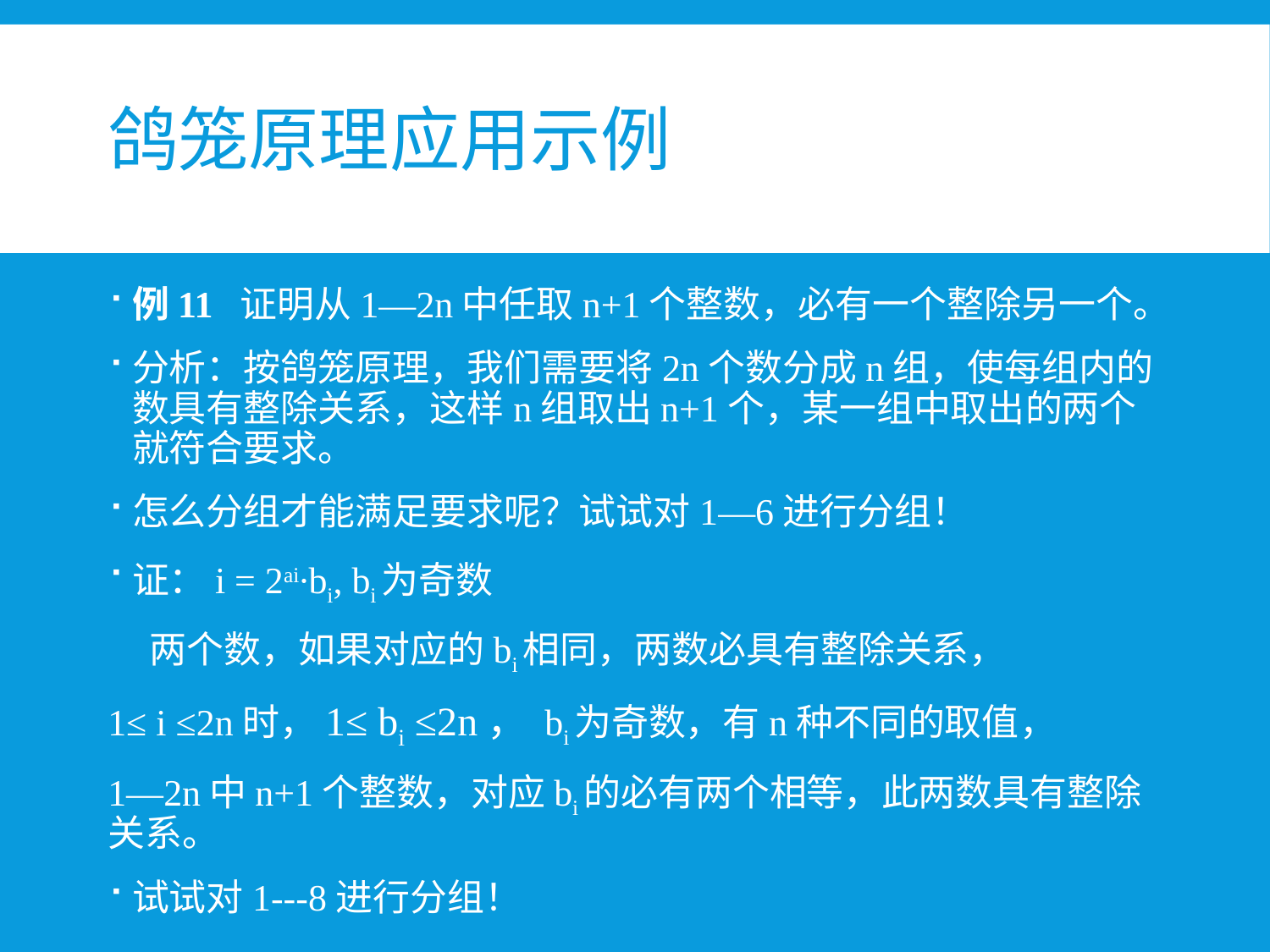

# 鸽笼原理应用示例
例11  证明从1—2n中任取n+1个整数，必有一个整除另一个。
分析：按鸽笼原理，我们需要将2n个数分成n组，使每组内的数具有整除关系，这样n组取出n+1个，某一组中取出的两个就符合要求。
怎么分组才能满足要求呢？试试对1—6进行分组！
证：i = 2ai∙bi, bi为奇数
    两个数，如果对应的bi相同，两数必具有整除关系，
1≤ i ≤2n时，1≤ bi ≤2n， bi为奇数，有n种不同的取值，
1—2n中n+1个整数，对应bi的必有两个相等，此两数具有整除关系。
试试对1---8进行分组！